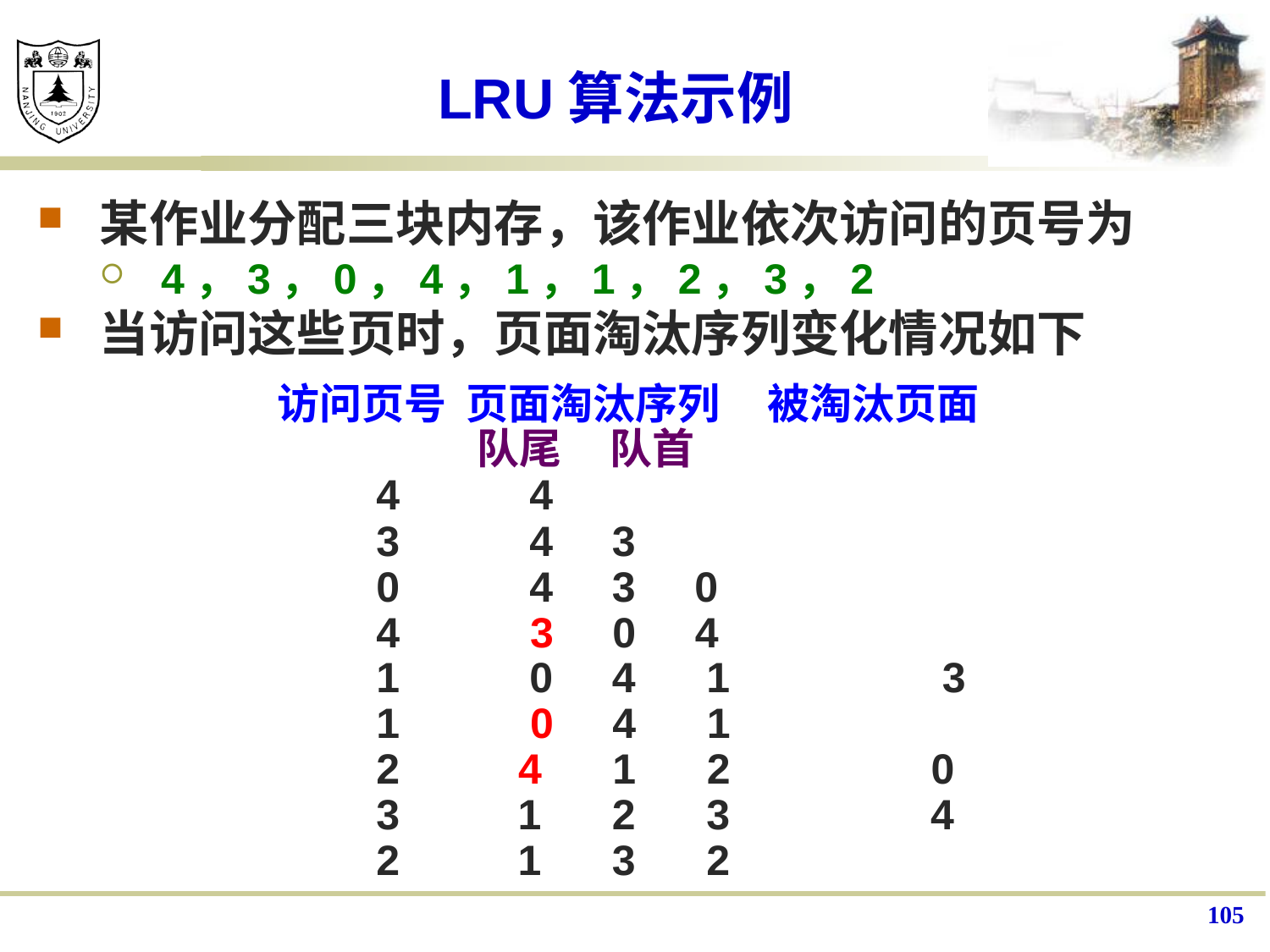

# LRU算法示例
某作业分配三块内存，该作业依次访问的页号为
4，3，0，4，1，1，2，3，2
当访问这些页时，页面淘汰序列变化情况如下

 访问页号  页面淘汰序列     被淘汰页面
                      队尾     队首
          4           4
          3           4     3
          0           4     3     0
          4           3     0     4
          1           0     4      1                  3
          1           0     4      1
          2          4      1      2                 0
          3          1      2      3                 4
          2          1      3      2

105